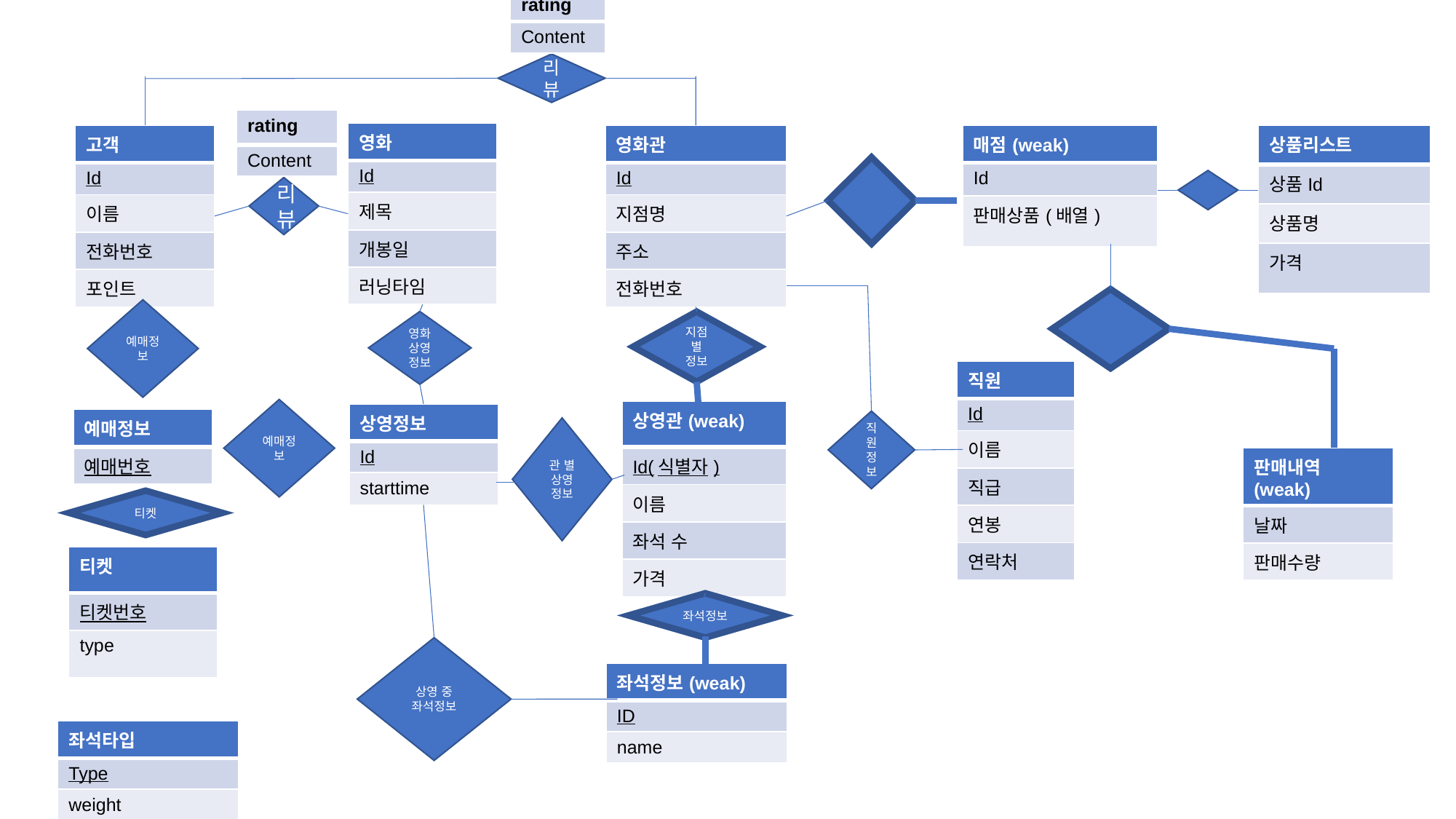

| rating |
| --- |
| Content |
리뷰
| rating |
| --- |
| Content |
| 영화 |
| --- |
| Id |
| 제목 |
| 개봉일 |
| 러닝타임 |
| 고객 |
| --- |
| Id |
| 이름 |
| 전화번호 |
| 포인트 |
| 영화관 |
| --- |
| Id |
| 지점명 |
| 주소 |
| 전화번호 |
| 상품리스트 |
| --- |
| 상품Id |
| 상품명 |
| 가격 |
| 매점(weak) |
| --- |
| Id |
| 판매상품(배열) |

리뷰

예매정보
영화 상영정보
지점
별
정보
| 직원 |
| --- |
| Id |
| 이름 |
| 직급 |
| 연봉 |
| 연락처 |
예매정보
| 상영관(weak) |
| --- |
| Id(식별자) |
| 이름 |
| 좌석 수 |
| 가격 |
| 상영정보 |
| --- |
| Id |
| starttime |
| 예매정보 |
| --- |
| 예매번호 |
직원정보
관 별
상영정보
| 판매내역(weak) |
| --- |
| 날짜 |
| 판매수량 |
티켓
| 티켓 |
| --- |
| 티켓번호 |
| type |
좌석정보
상영 중
좌석정보
| 좌석정보(weak) |
| --- |
| ID |
| name |
| 좌석타입 |
| --- |
| Type |
| weight |